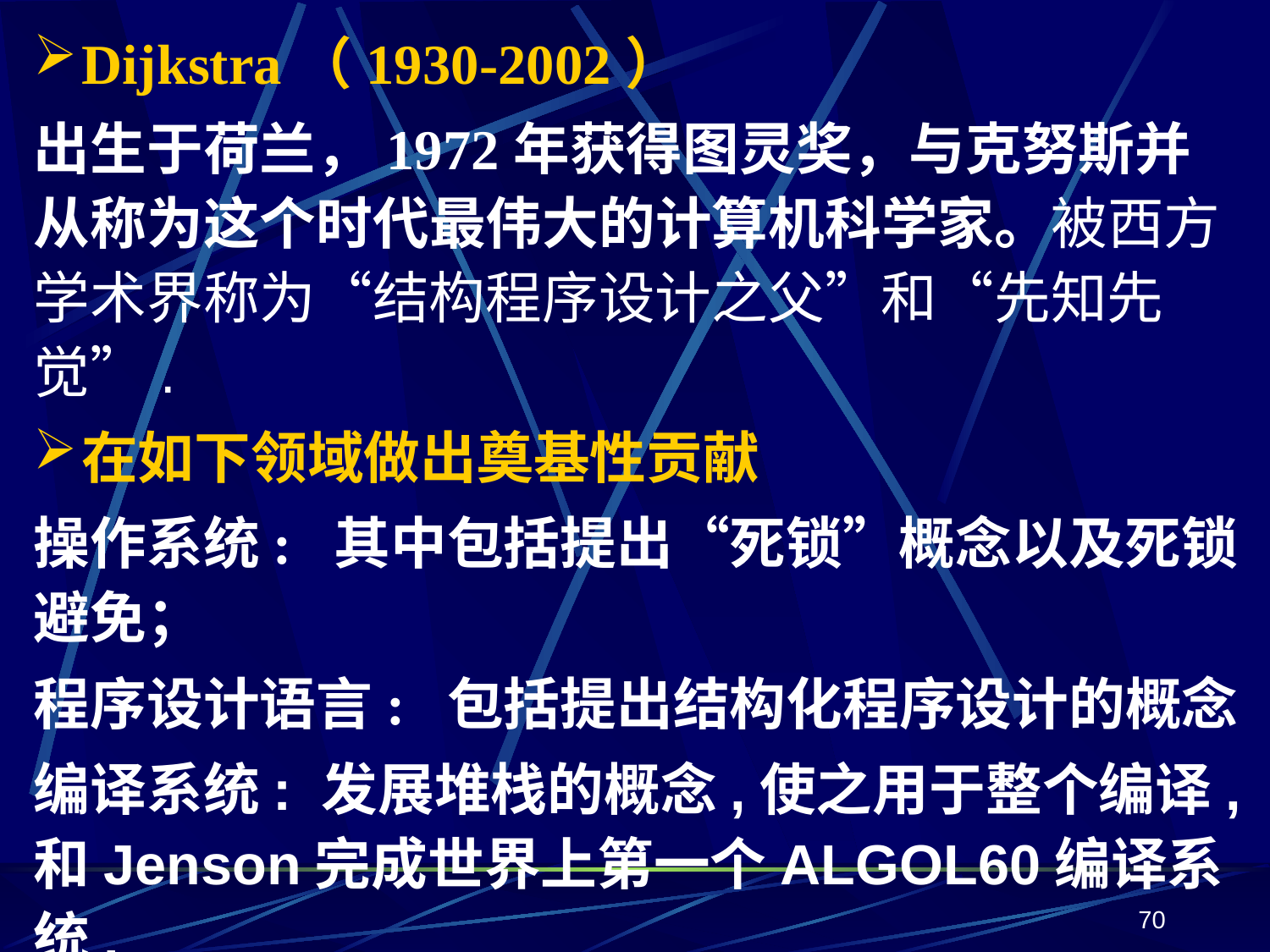

Dijkstra（1930-2002）
出生于荷兰，1972年获得图灵奖，与克努斯并从称为这个时代最伟大的计算机科学家。被西方学术界称为“结构程序设计之父”和“先知先觉”.
在如下领域做出奠基性贡献
操作系统:  其中包括提出“死锁”概念以及死锁避免；
程序设计语言:  包括提出结构化程序设计的概念
编译系统: 发展堆栈的概念,使之用于整个编译,和Jenson完成世界上第一个ALGOL60编译系统.

70